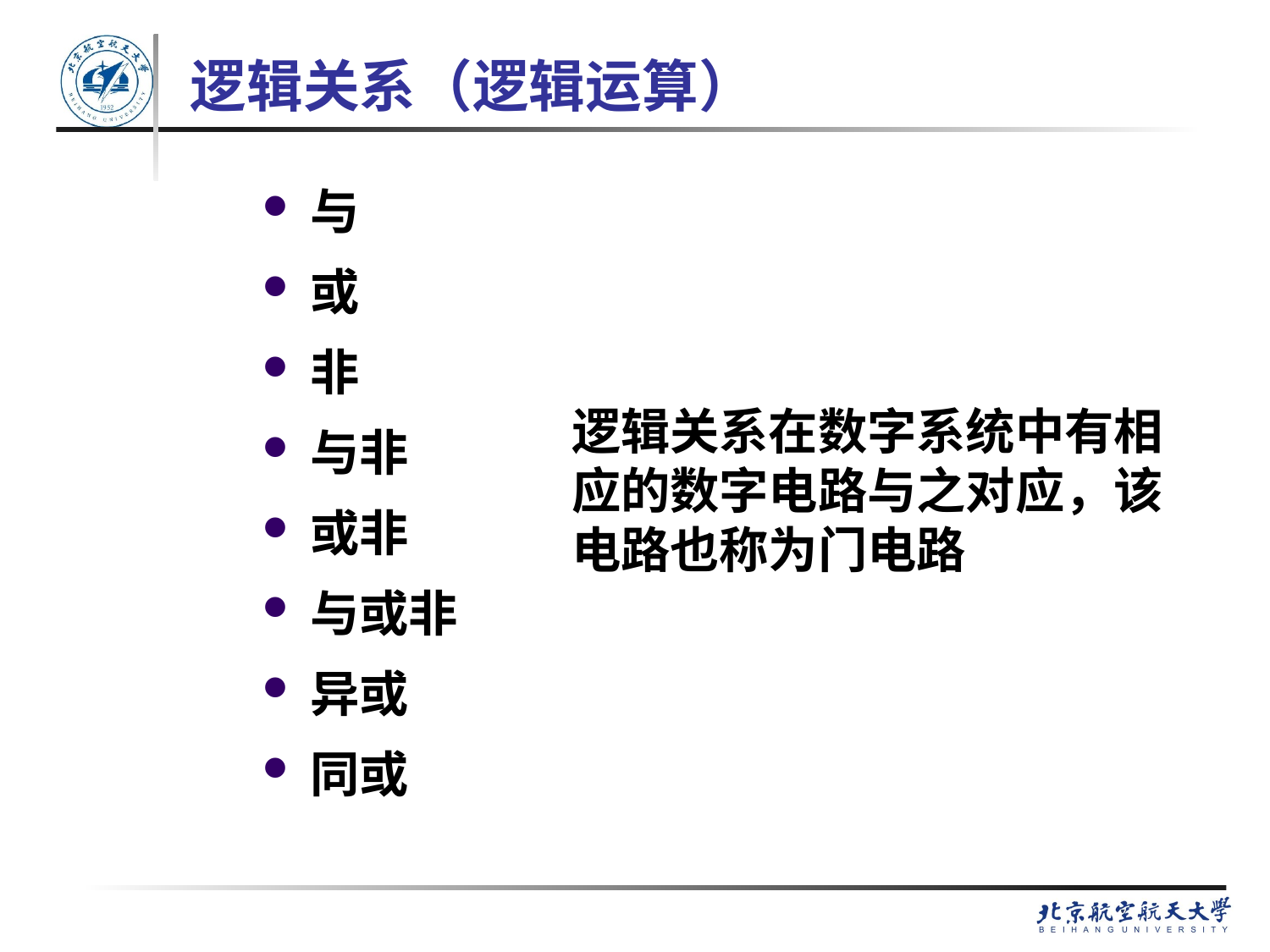

# 逻辑关系（逻辑运算）
与
或
非
与非
或非
与或非
异或
同或

逻辑关系在数字系统中有相应的数字电路与之对应，该电路也称为门电路
4